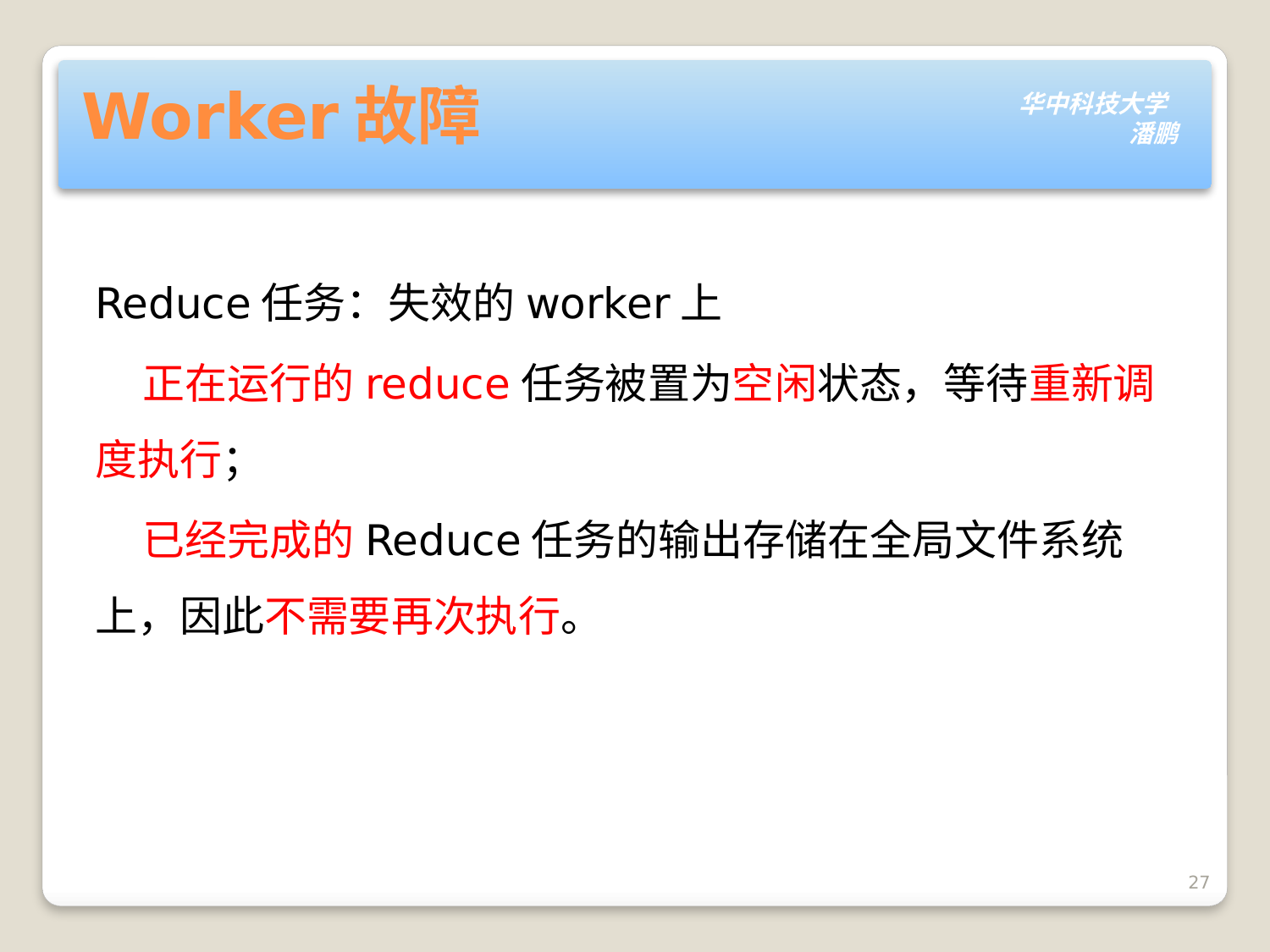

# Worker故障
Reduce任务：失效的worker上
    正在运行的reduce任务被置为空闲状态，等待重新调度执行；
    已经完成的Reduce任务的输出存储在全局文件系统上，因此不需要再次执行。
27